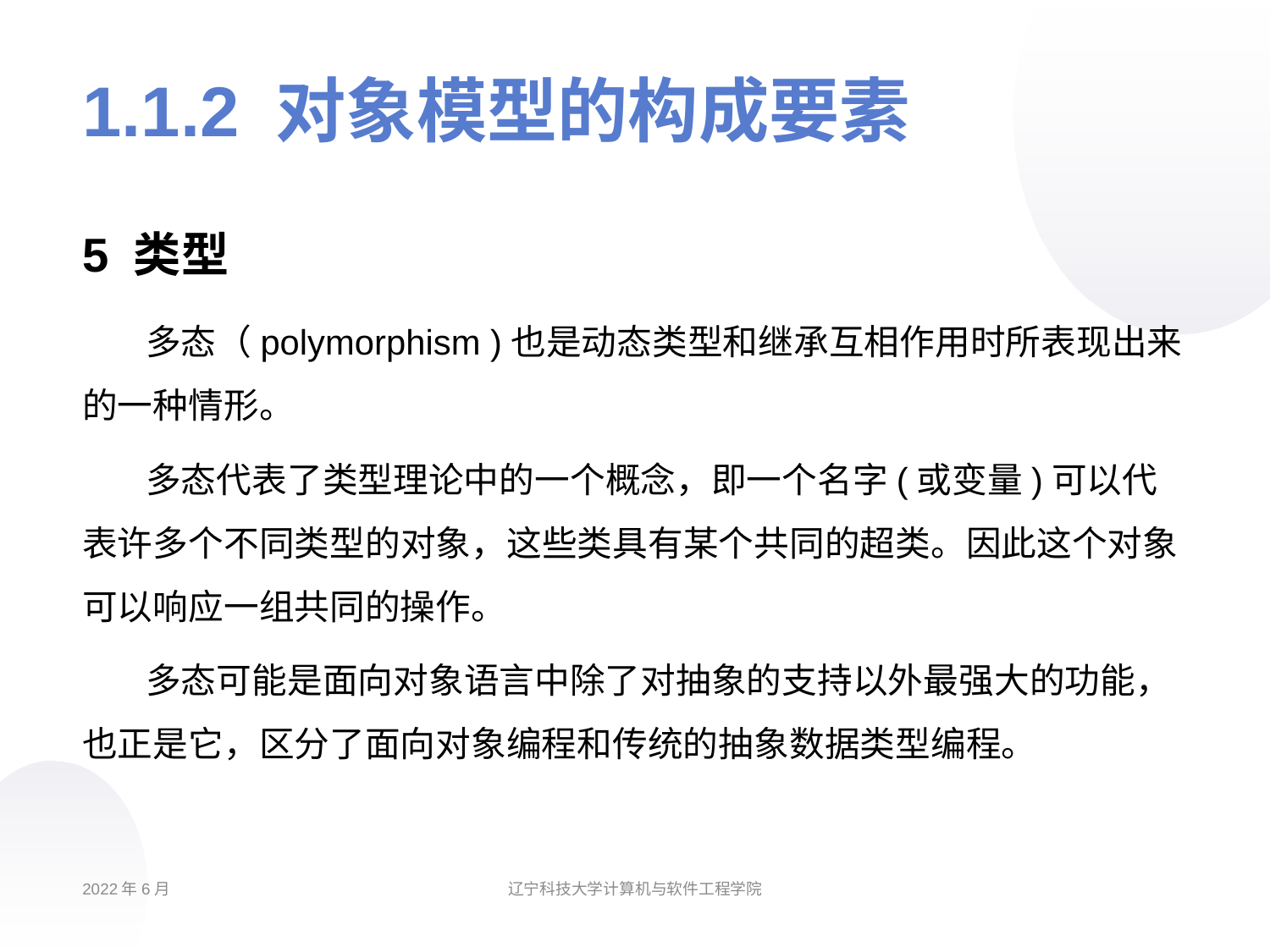

# 1.1.2 对象模型的构成要素
5 类型
多态（polymorphism )也是动态类型和继承互相作用时所表现出来的一种情形。
多态代表了类型理论中的一个概念，即一个名字(或变量)可以代表许多个不同类型的对象，这些类具有某个共同的超类。因此这个对象可以响应一组共同的操作。
多态可能是面向对象语言中除了对抽象的支持以外最强大的功能，也正是它，区分了面向对象编程和传统的抽象数据类型编程。

2022年6月
辽宁科技大学计算机与软件工程学院
57